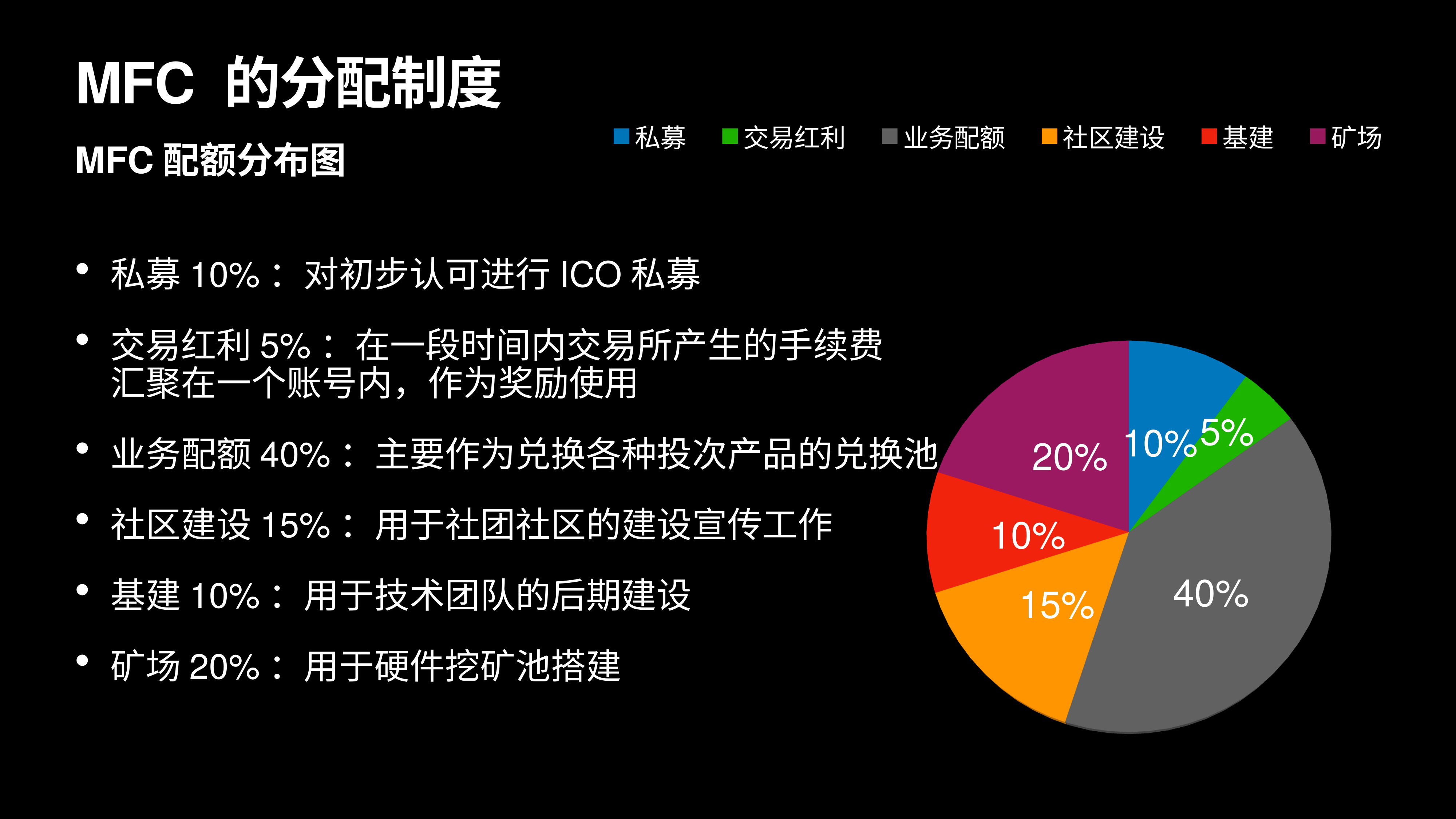

# MFC 的分配制度

[unsupported chart]

MFC配额分布图
私募10%：对初步认可进行ICO私募
交易红利5%：在一段时间内交易所产生的手续费
汇聚在一个账号内，作为奖励使用
业务配额40%：主要作为兑换各种投次产品的兑换池
社区建设15%：用于社团社区的建设宣传工作
基建10%：用于技术团队的后期建设
矿场20%：用于硬件挖矿池搭建